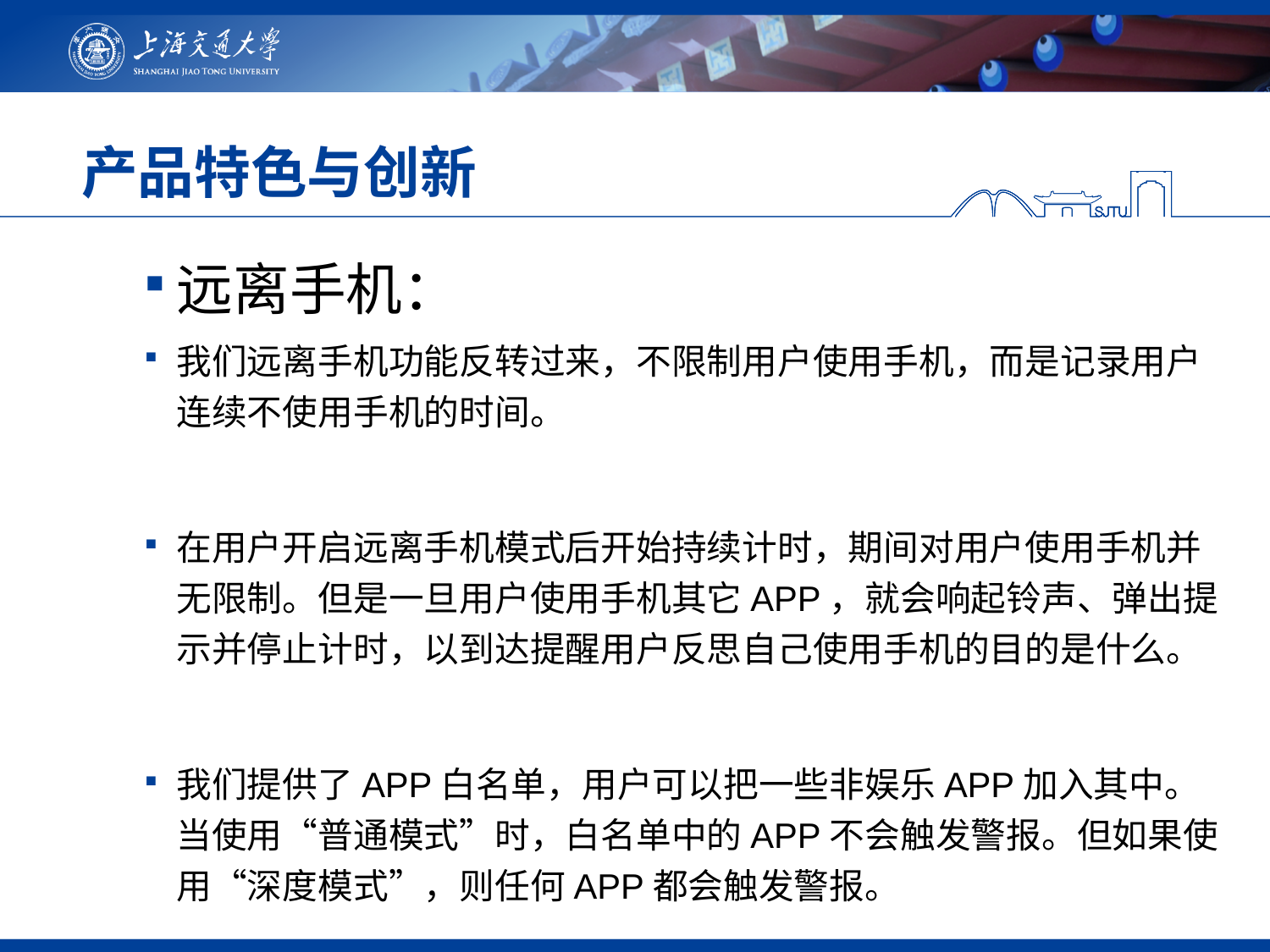

# 产品特色与创新
远离手机：
我们远离手机功能反转过来，不限制用户使用手机，而是记录用户连续不使用手机的时间。

在用户开启远离手机模式后开始持续计时，期间对用户使用手机并无限制。但是一旦用户使用手机其它APP，就会响起铃声、弹出提示并停止计时，以到达提醒用户反思自己使用手机的目的是什么。

我们提供了APP白名单，用户可以把一些非娱乐APP加入其中。当使用“普通模式”时，白名单中的APP不会触发警报。但如果使用“深度模式”，则任何APP都会触发警报。